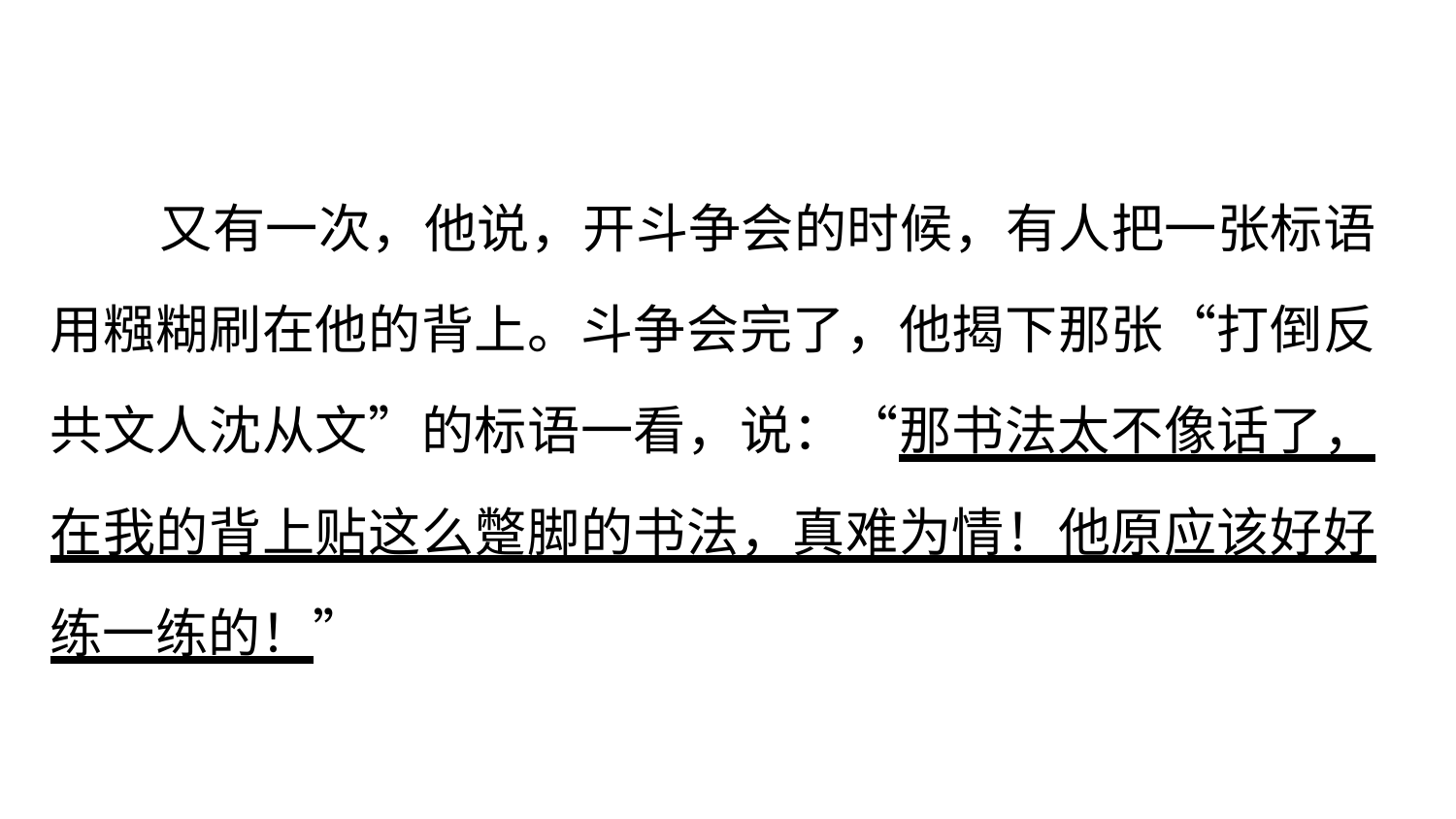

又有一次，他说，开斗争会的时候，有人把一张标语用糨糊刷在他的背上。斗争会完了，他揭下那张“打倒反共文人沈从文”的标语一看，说：“那书法太不像话了，在我的背上贴这么蹩脚的书法，真难为情！他原应该好好练一练的！”